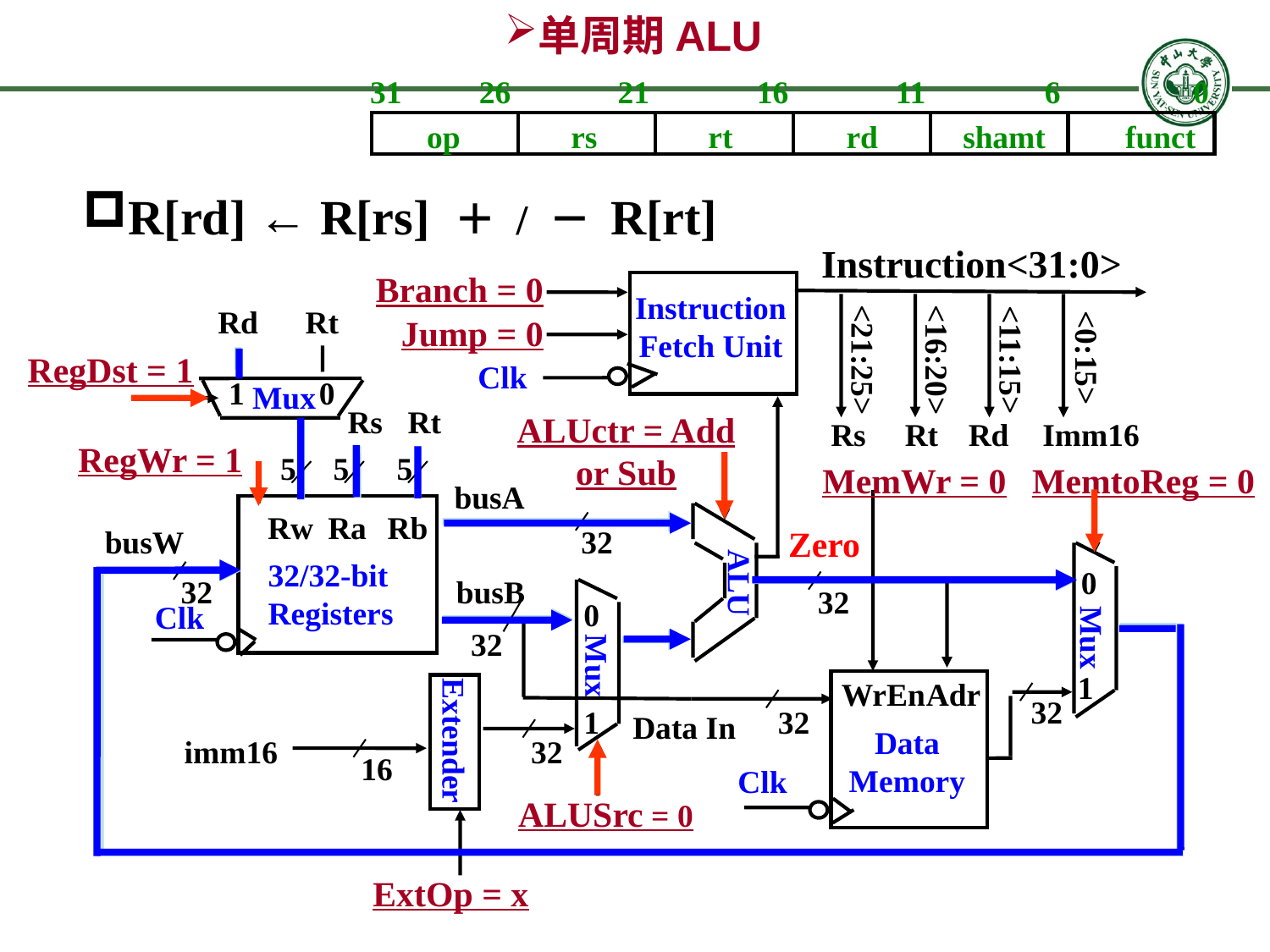

# 单周期ALU
31
26
21
16
11
6
0
op

rs

rt

rd

shamt

funct

R[rd] ← R[rs] ＋ / － R[rt]
Instruction<31:0>
Branch = 0

Instruction
Fetch Unit

Rd
Rt
Jump = 0
<0:15>

<21:25>
<16:20>
<11:15>
RegDst = 1

Clk

1
0

Mux

Rs
Rt

ALUctr = Add or Sub
Rs
Rt
Rd
Imm16

RegWr = 1
5
5
5

MemWr = 0
MemtoReg = 0

busA

Rw
Ra
Rb

busW
32
Zero

32/32-bit
Registers

0
ALU

32
busB

32

0
Clk

Mux
32

Mux

1
WrEn
Adr

32

32

1

Data In
Extender
Data
Memory

imm16
32

16

Clk

ALUSrc = 0

ExtOp = x